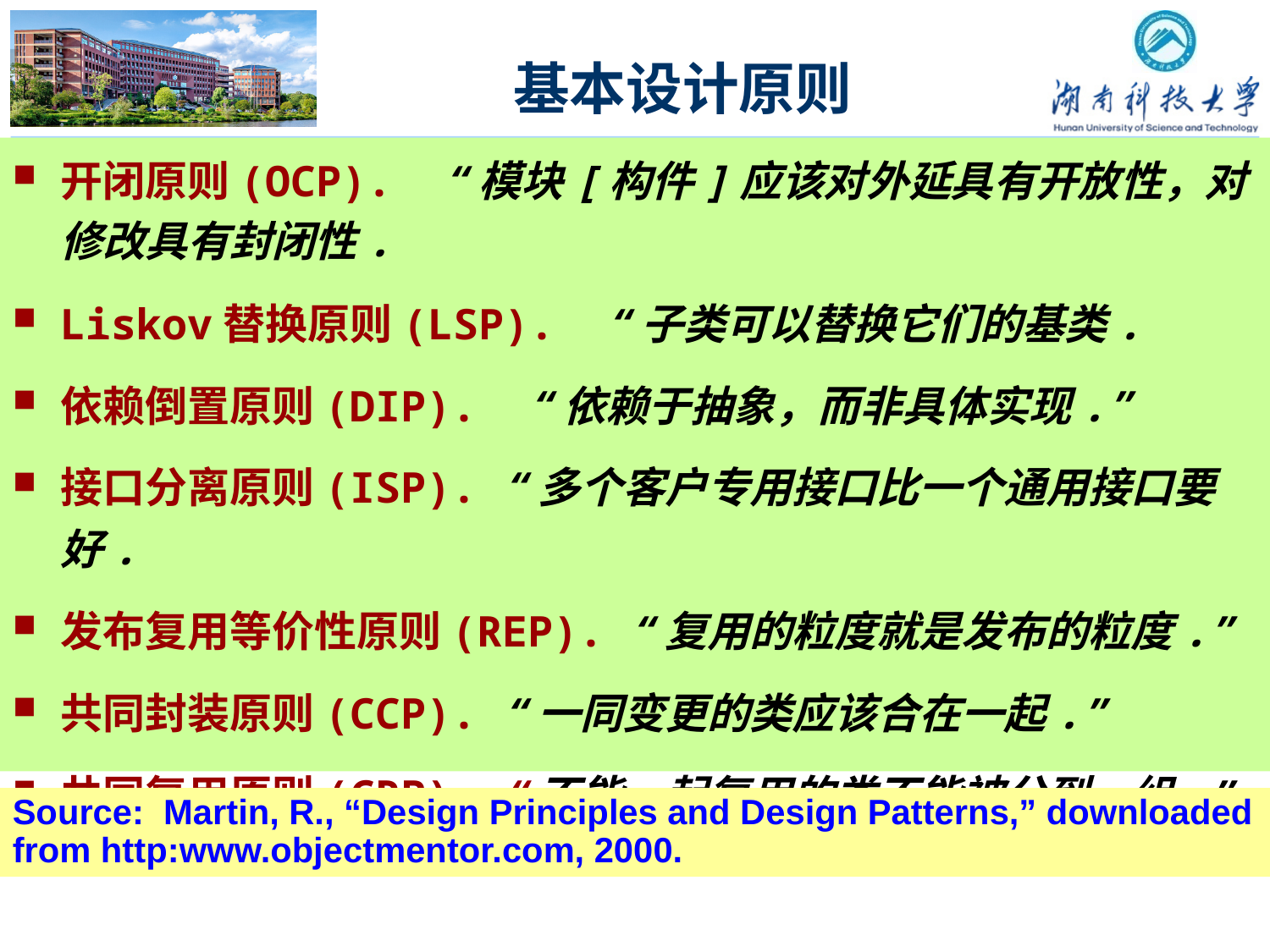

# 基本设计原则
开闭原则(OCP).  “模块[构件]应该对外延具有开放性，对修改具有封闭性.
Liskov替换原则(LSP).  “子类可以替换它们的基类.
依赖倒置原则(DIP).  “依赖于抽象，而非具体实现.”
接口分离原则(ISP). “多个客户专用接口比一个通用接口要好.
发布复用等价性原则(REP). “复用的粒度就是发布的粒度.”
共同封装原则(CCP). “一同变更的类应该合在一起.”
共同复用原则(CRP). “不能一起复用的类不能被分到一组.”

Source:  Martin, R., “Design Principles and Design Patterns,” downloaded from http:www.objectmentor.com, 2000.
7